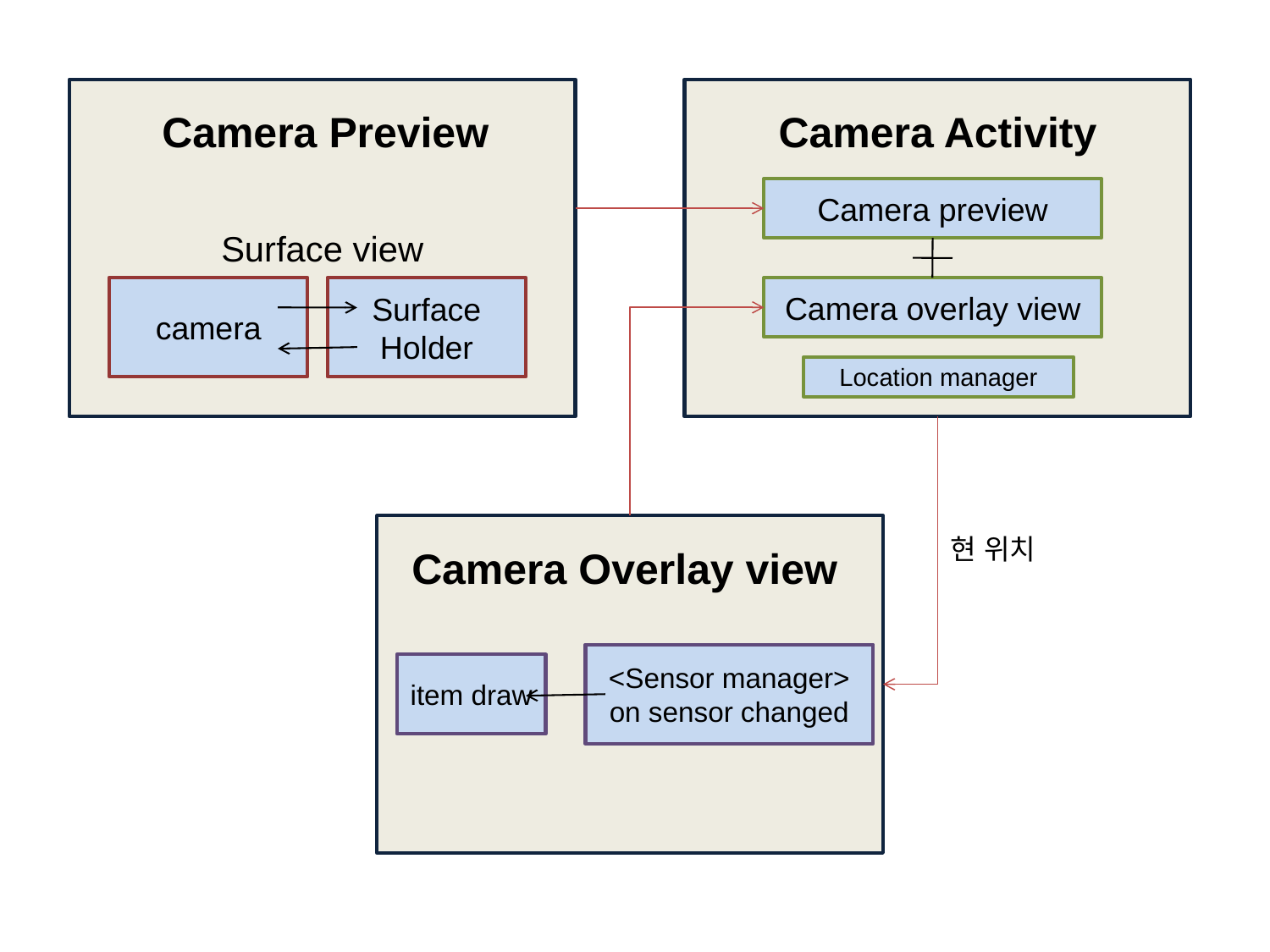

Surface view

Camera Preview
Camera Activity
Camera preview
camera
Surface Holder
Camera overlay view
Location manager

현 위치
Camera Overlay view
<Sensor manager>
on sensor changed
item draw